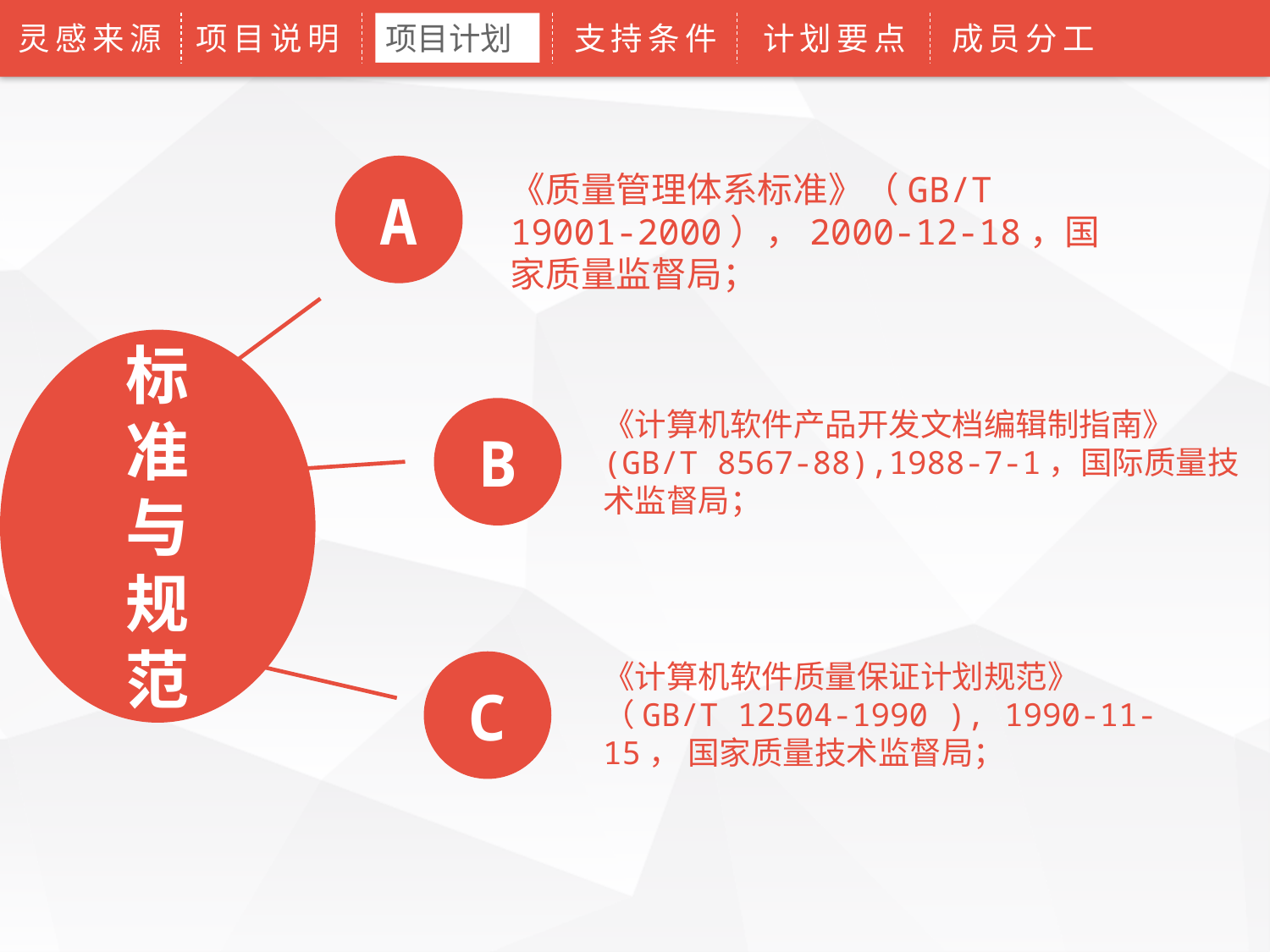

灵感来源
项目说明
项目计划
支持条件
计划要点
成员分工

A
《质量管理体系标准》（GB/T 19001-2000），2000-12-18，国家质量监督局；
标
准
与
规
范
B
《计算机软件产品开发文档编辑制指南》(GB/T 8567-88),1988-7-1，国际质量技术监督局；
《计算机软件质量保证计划规范》（GB/T 12504-1990 ), 1990-11-15， 国家质量技术监督局；
C